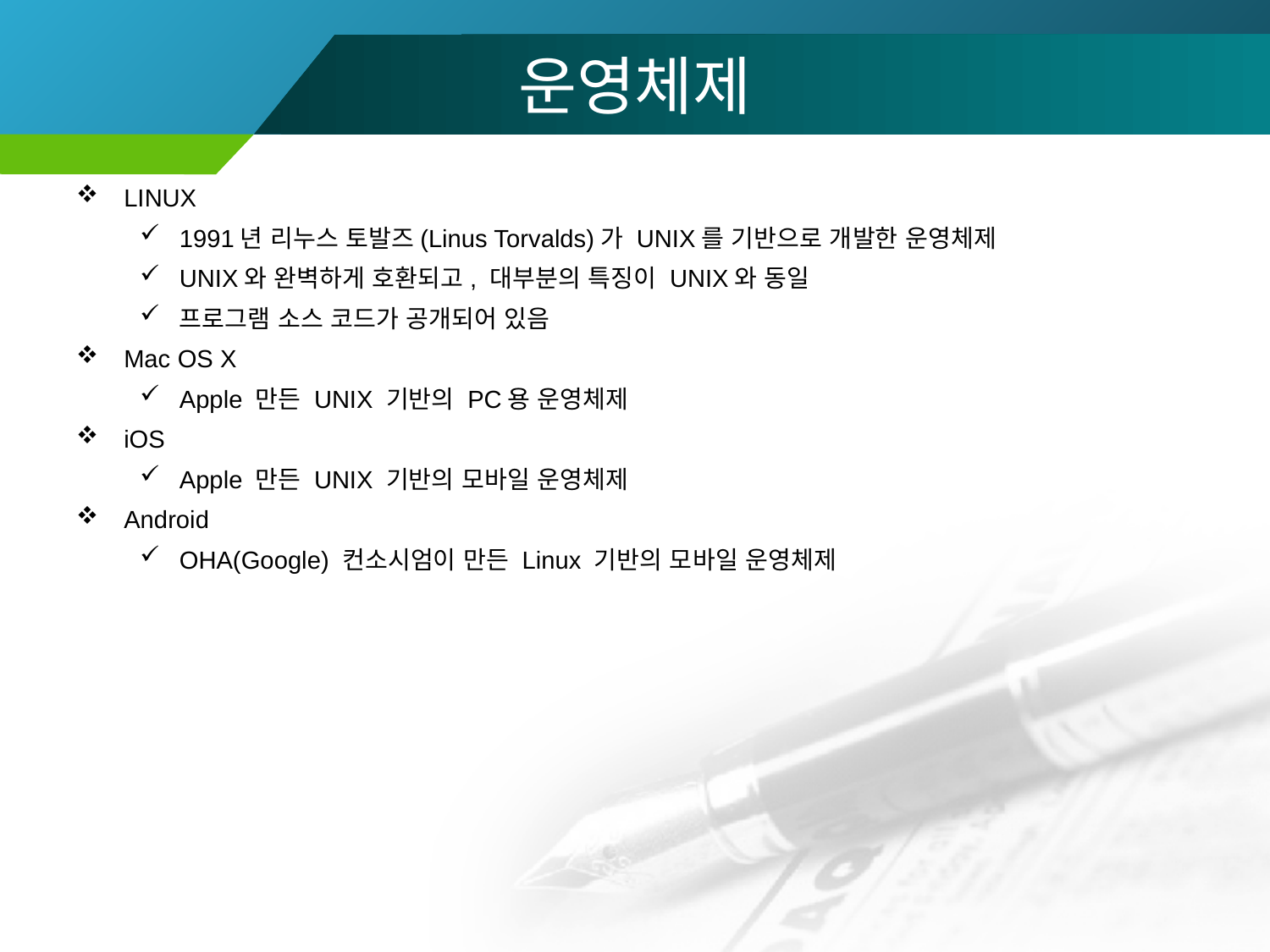

# 운영체제
LINUX
1991년 리누스 토발즈(Linus Torvalds)가 UNIX를 기반으로 개발한 운영체제
UNIX와 완벽하게 호환되고, 대부분의 특징이 UNIX와 동일
프로그램 소스 코드가 공개되어 있음
Mac OS X
Apple 만든 UNIX 기반의 PC용 운영체제
iOS
Apple 만든 UNIX 기반의 모바일 운영체제
Android
OHA(Google) 컨소시엄이 만든 Linux 기반의 모바일 운영체제